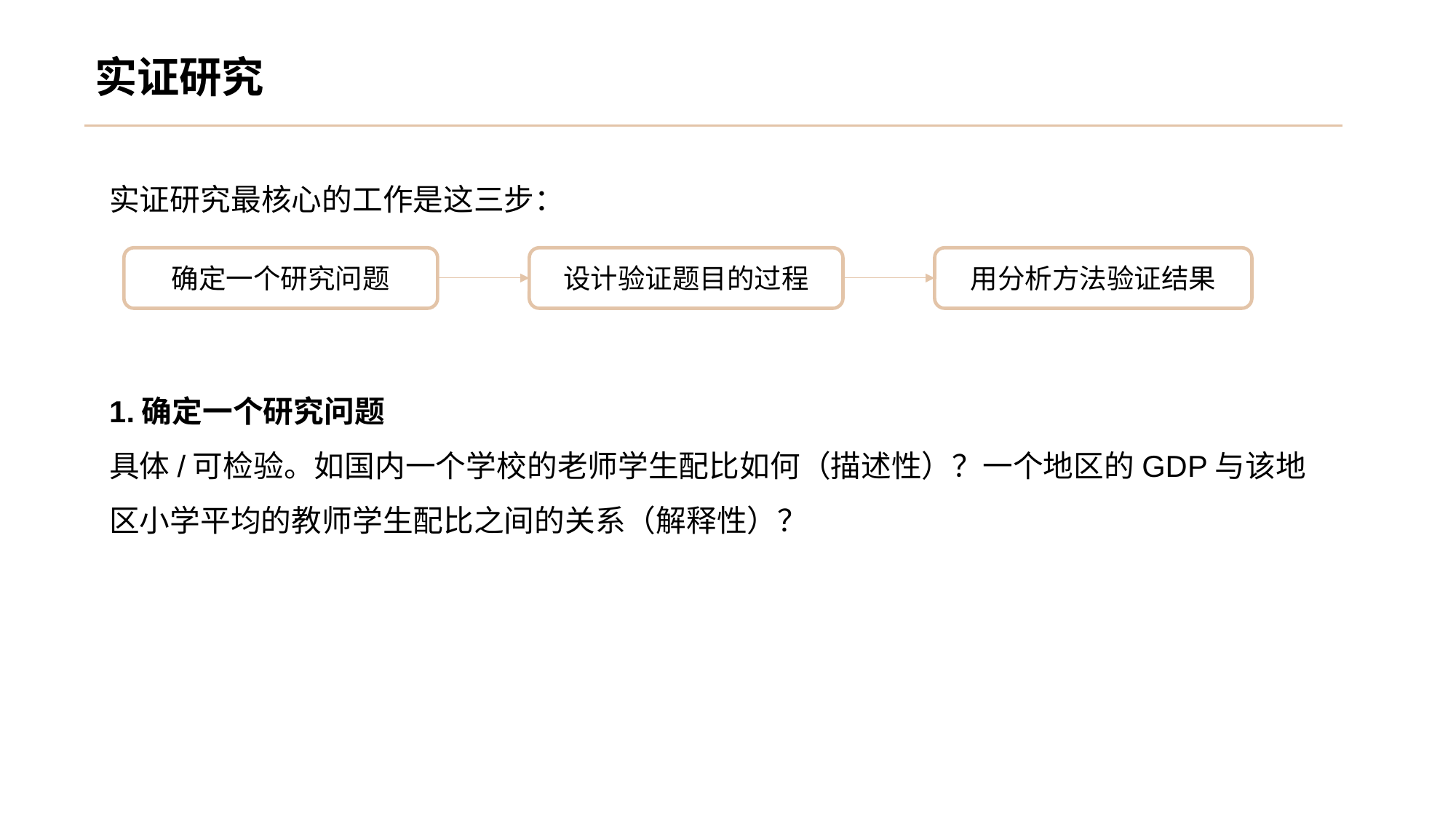

实证研究
实证研究最核心的工作是这三步：
用分析方法验证结果
设计验证题目的过程
确定一个研究问题
1.确定一个研究问题
具体/可检验。如国内一个学校的老师学生配比如何（描述性）？一个地区的GDP与该地区小学平均的教师学生配比之间的关系（解释性）？